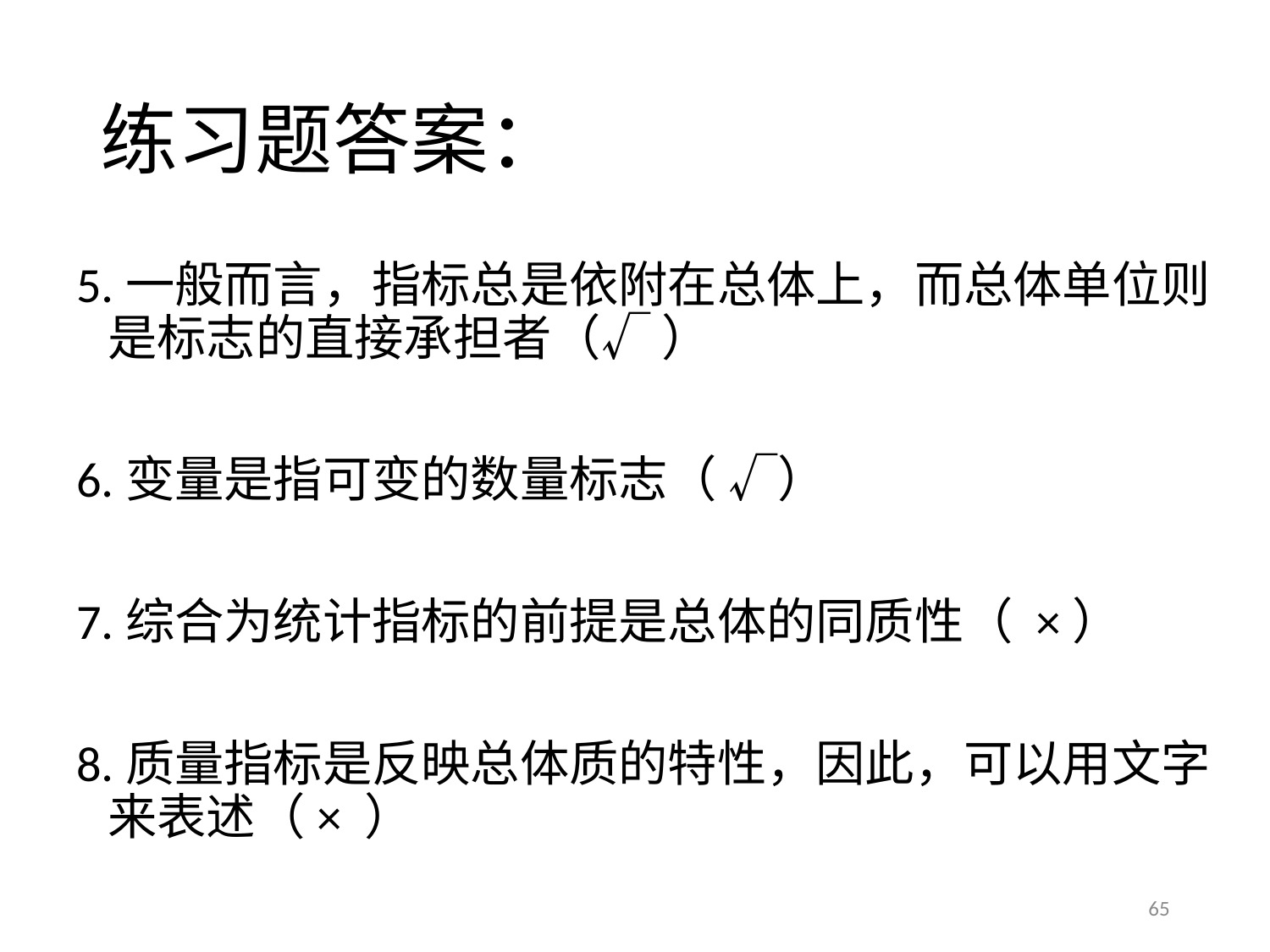

# 练习题答案：
5.一般而言，指标总是依附在总体上，而总体单位则是标志的直接承担者（√ ）

6.变量是指可变的数量标志（ √）

7.综合为统计指标的前提是总体的同质性（ ×）

8.质量指标是反映总体质的特性，因此，可以用文字来表述（× ）
65